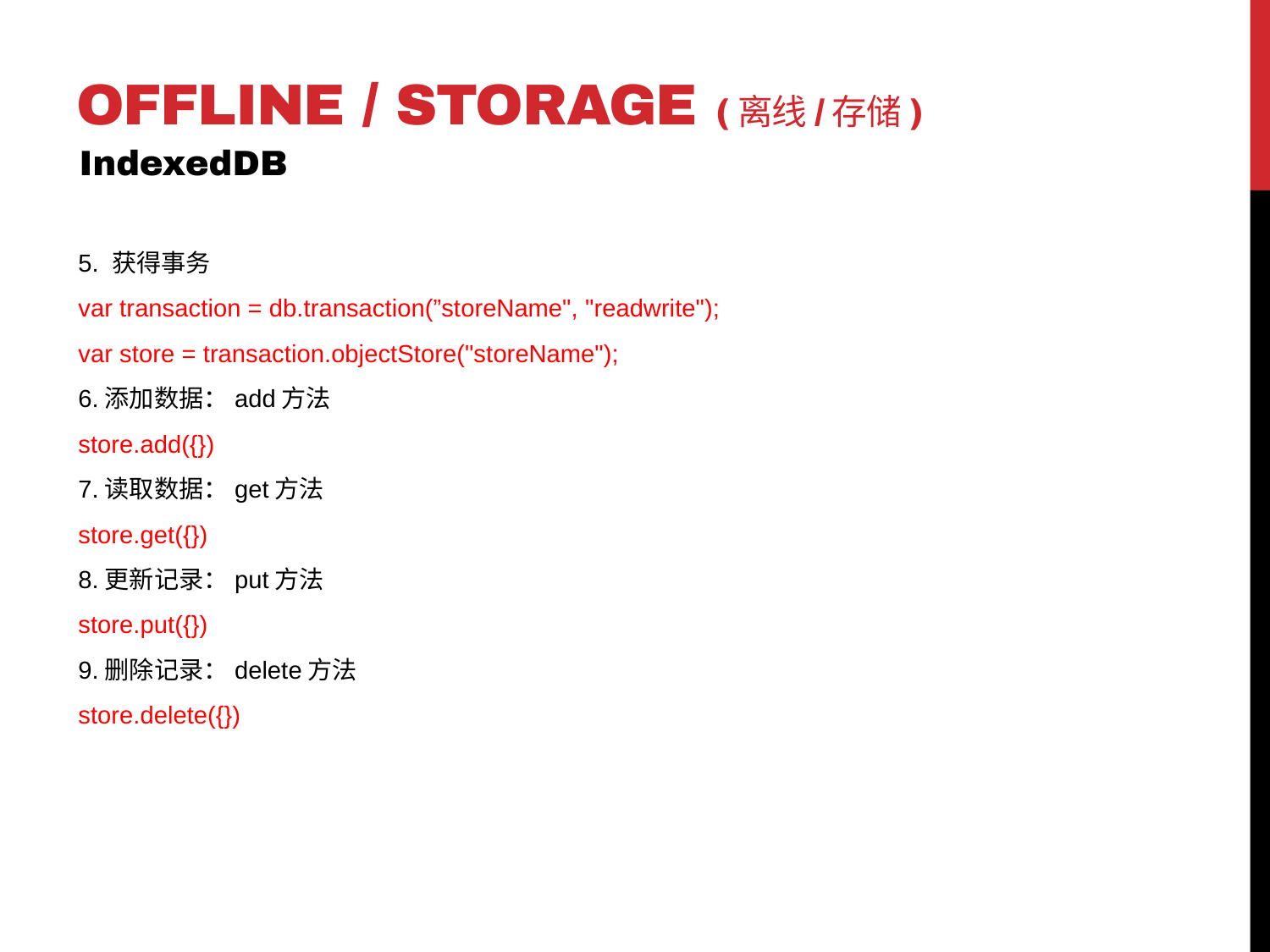

# Offline / Storage (离线/存储)
IndexedDB
5. 获得事务
var transaction = db.transaction(”storeName", "readwrite");
var store = transaction.objectStore("storeName");
6.添加数据：add方法
store.add({})
7.读取数据：get方法
store.get({})
8.更新记录：put方法
store.put({})
9.删除记录：delete方法
store.delete({})